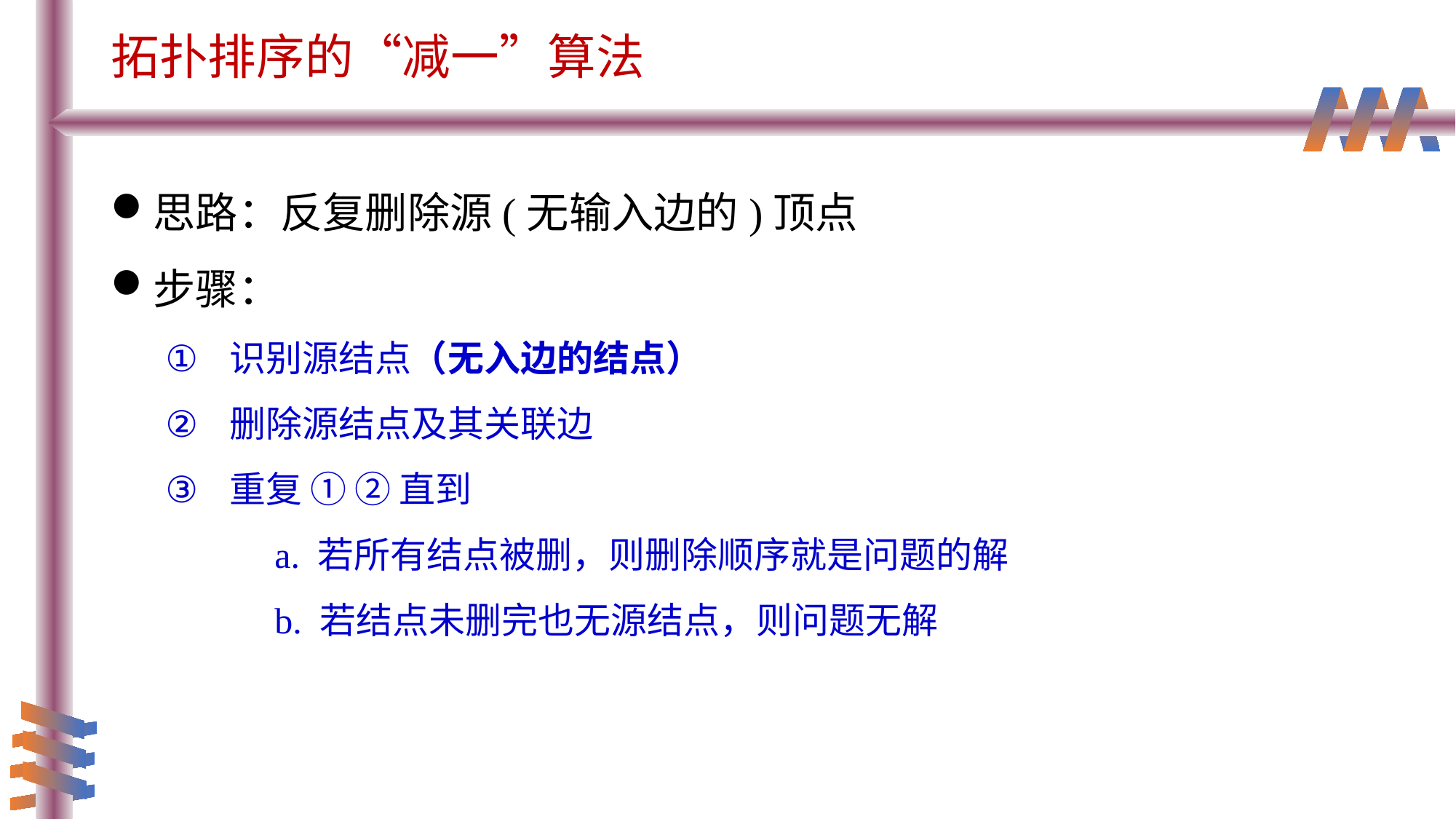

# 拓扑排序的“减一”算法
思路：反复删除源(无输入边的)顶点
步骤：
识别源结点（无入边的结点）
删除源结点及其关联边
重复 ① ② 直到
	a. 若所有结点被删，则删除顺序就是问题的解
	b. 若结点未删完也无源结点，则问题无解